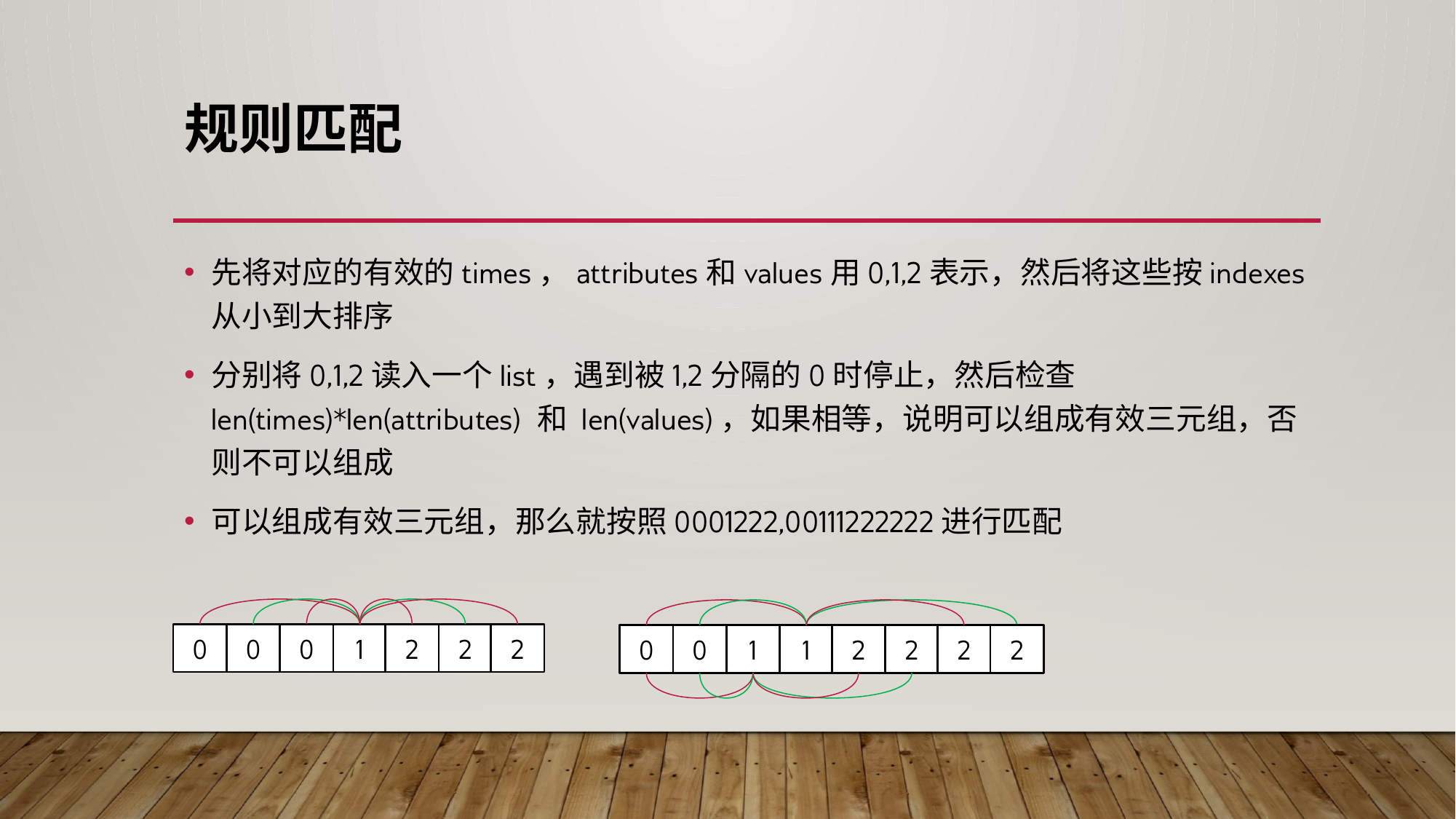

# 规则匹配
先将对应的有效的times，attributes和values用0,1,2表示，然后将这些按indexes从小到大排序
分别将0,1,2读入一个list，遇到被1,2分隔的0时停止，然后检查len(times)*len(attributes) 和 len(values)，如果相等，说明可以组成有效三元组，否则不可以组成
可以组成有效三元组，那么就按照0001222,00111222222进行匹配
0
0
0
1
2
2
2
0
0
1
1
2
2
2
2